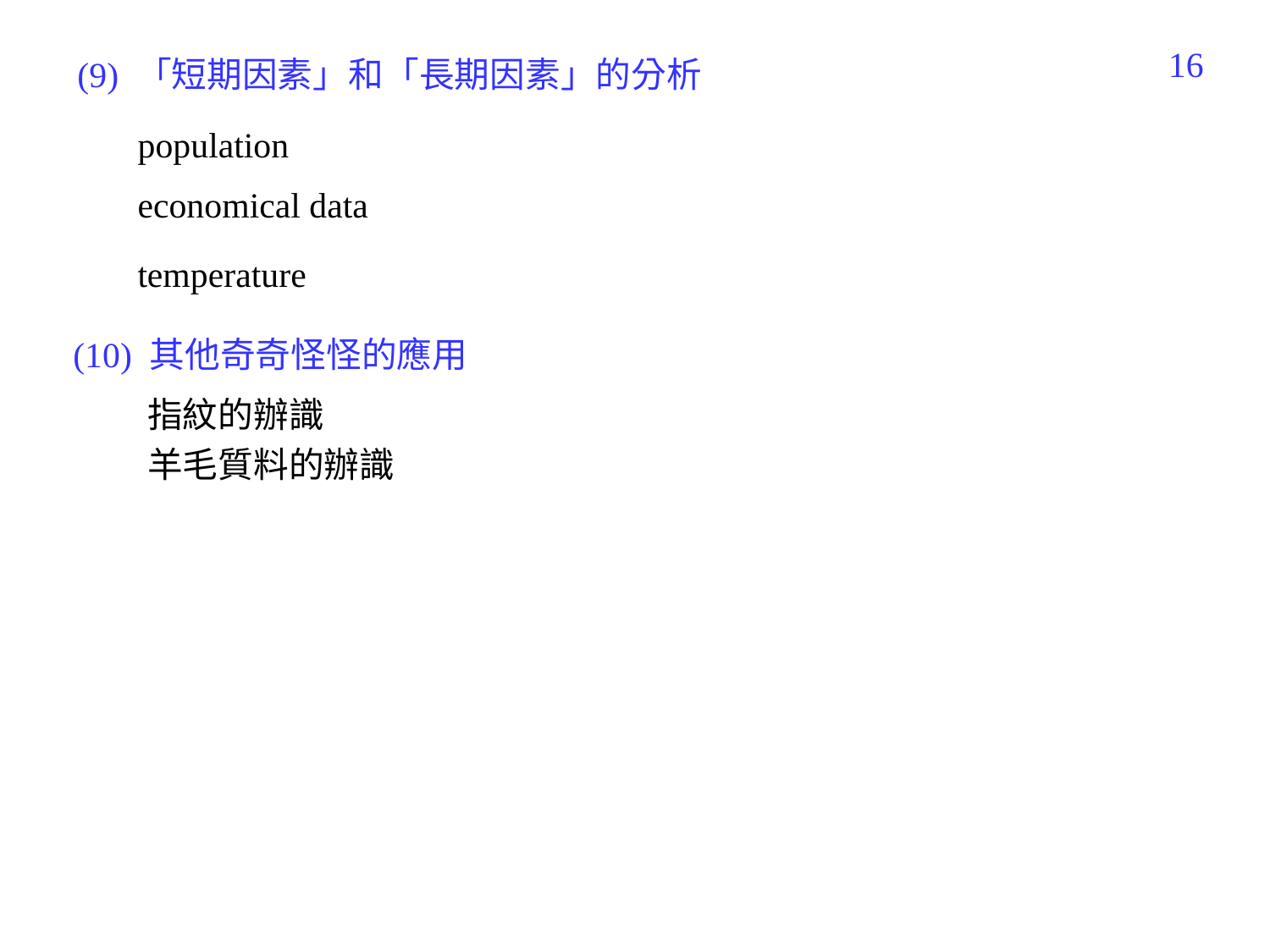

16
(9) 「短期因素」和「長期因素」的分析
population
economical data
temperature
(10) 其他奇奇怪怪的應用
指紋的辦識
羊毛質料的辦識